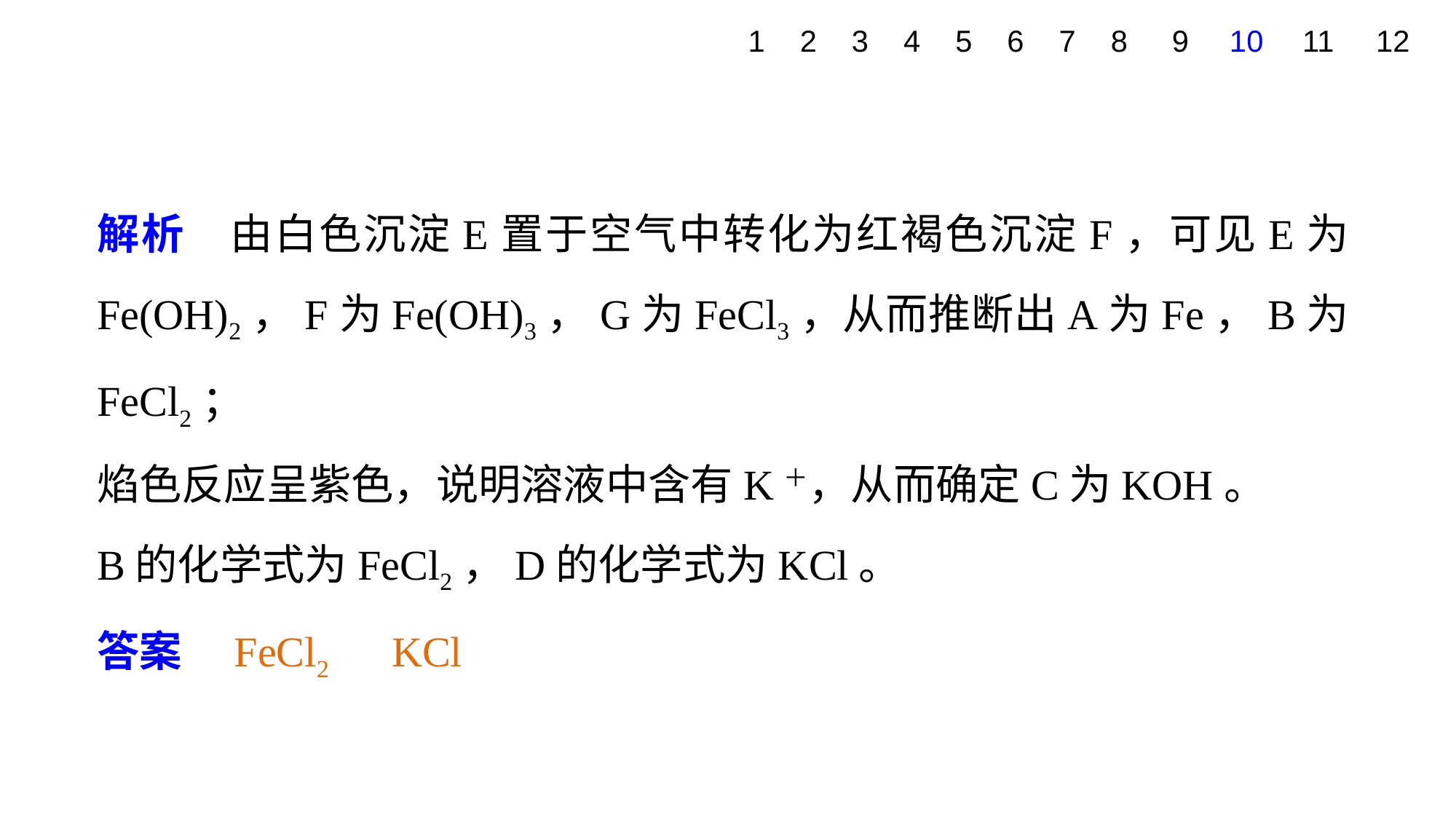

1
2
3
4
5
6
7
8
9
10
11
12
解析　由白色沉淀E置于空气中转化为红褐色沉淀F，可见E为Fe(OH)2，F为Fe(OH)3，G为FeCl3，从而推断出A为Fe，B为FeCl2；
焰色反应呈紫色，说明溶液中含有K＋，从而确定C为KOH。
B的化学式为FeCl2，D的化学式为KCl。
答案　FeCl2　KCl